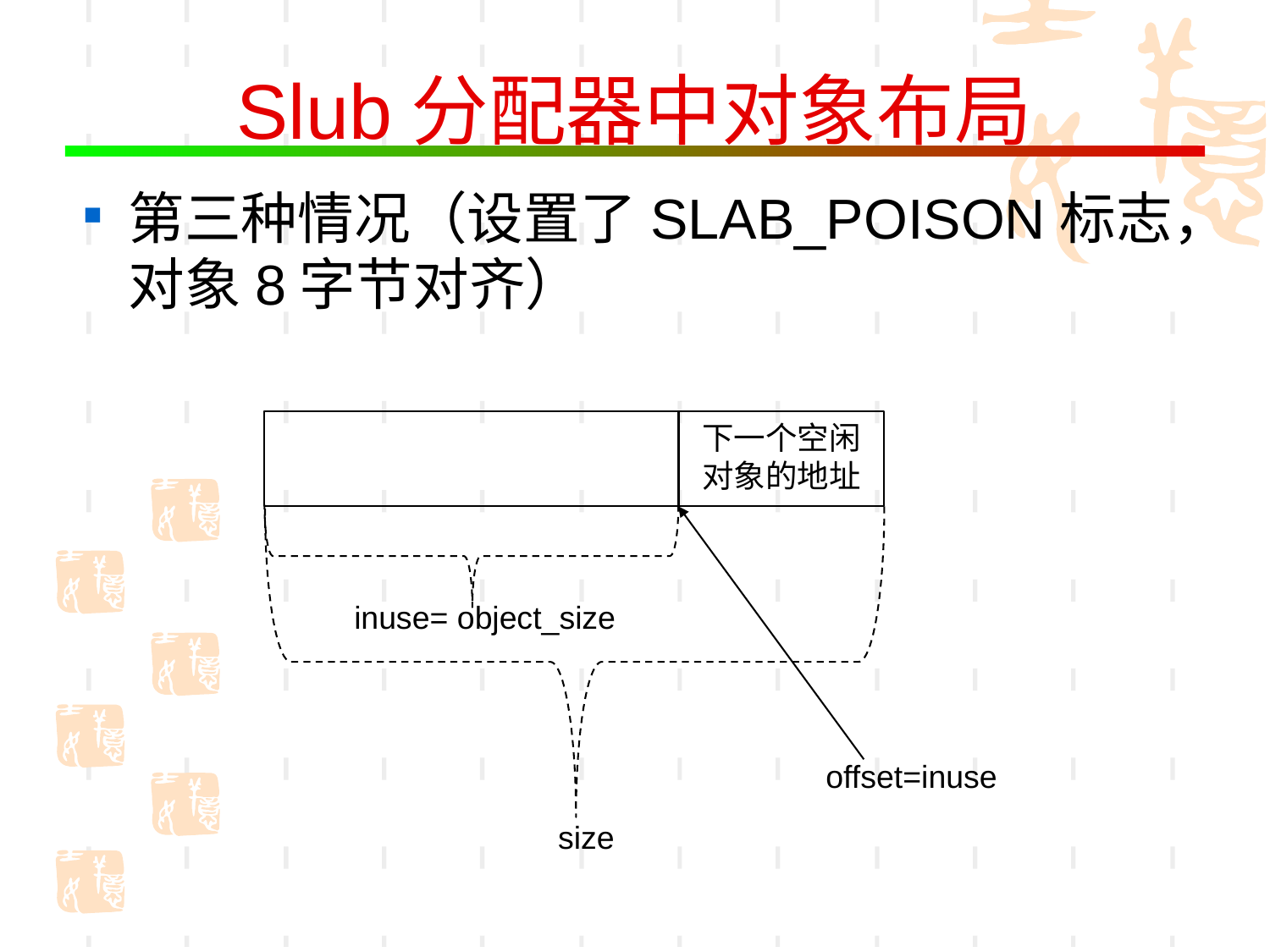

# Slub分配器中对象布局
第三种情况（设置了SLAB_POISON标志，对象8字节对齐）

下一个空闲对象的地址
inuse= object_size

offset=inuse
size